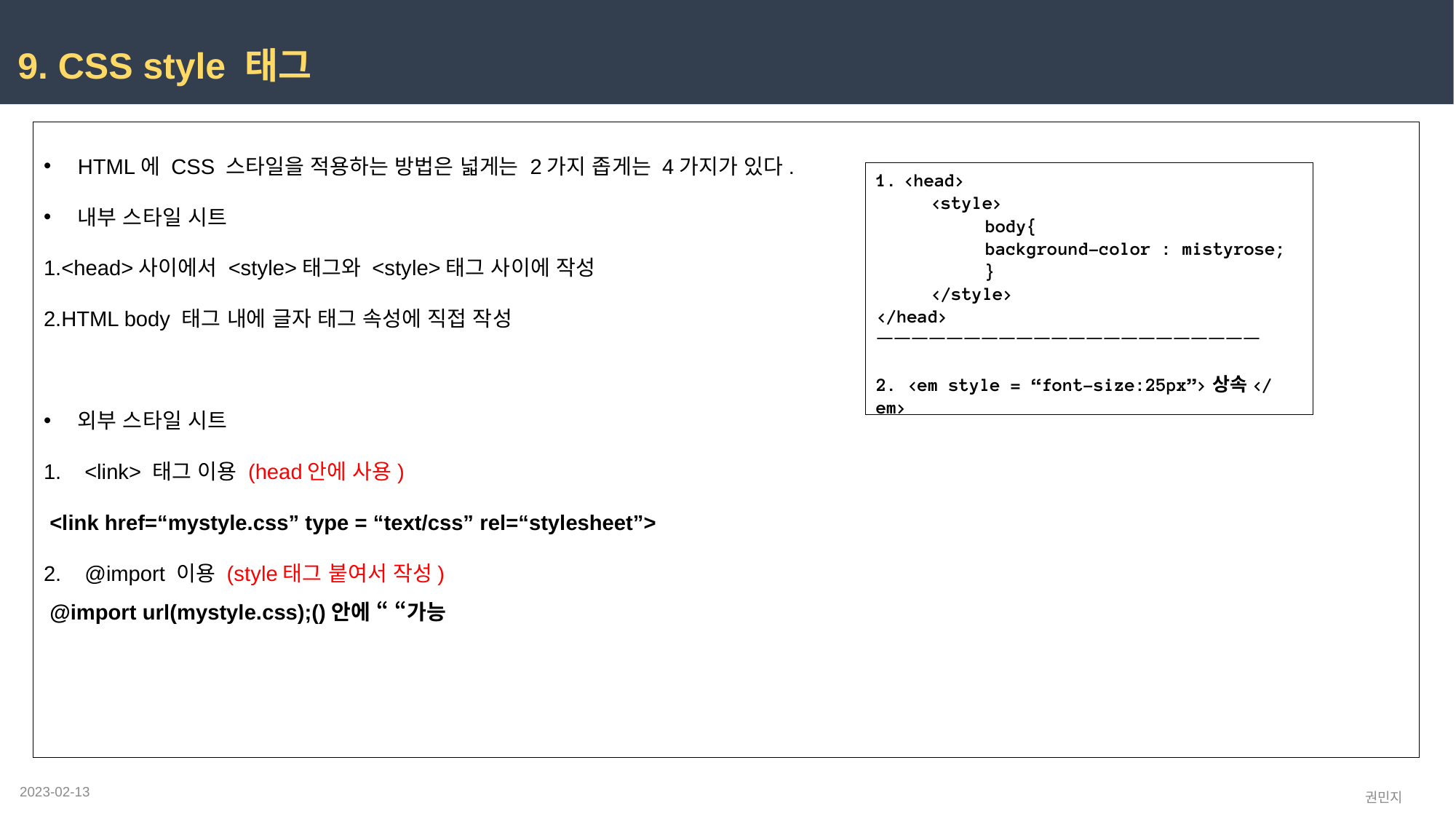

9. CSS style 태그
HTML에 CSS 스타일을 적용하는 방법은 넓게는 2가지 좁게는 4가지가 있다.
내부 스타일 시트
1.<head>사이에서 <style>태그와 <style>태그 사이에 작성
2.HTML body 태그 내에 글자 태그 속성에 직접 작성

외부 스타일 시트
<link> 태그 이용 (head안에 사용)
 <link href=“mystyle.css” type = “text/css” rel=“stylesheet”>
@import 이용 (style태그 붙여서 작성)
 @import url(mystyle.css);()안에 “ “가능
<head>
<style>
body{
background-color : mistyrose;
}
</style>
</head>
ㅡㅡㅡㅡㅡㅡㅡㅡㅡㅡㅡㅡㅡㅡㅡㅡㅡㅡㅡㅡㅡㅡ

2. <em style = “font-size:25px”>상속</em>
2023-02-13
권민지